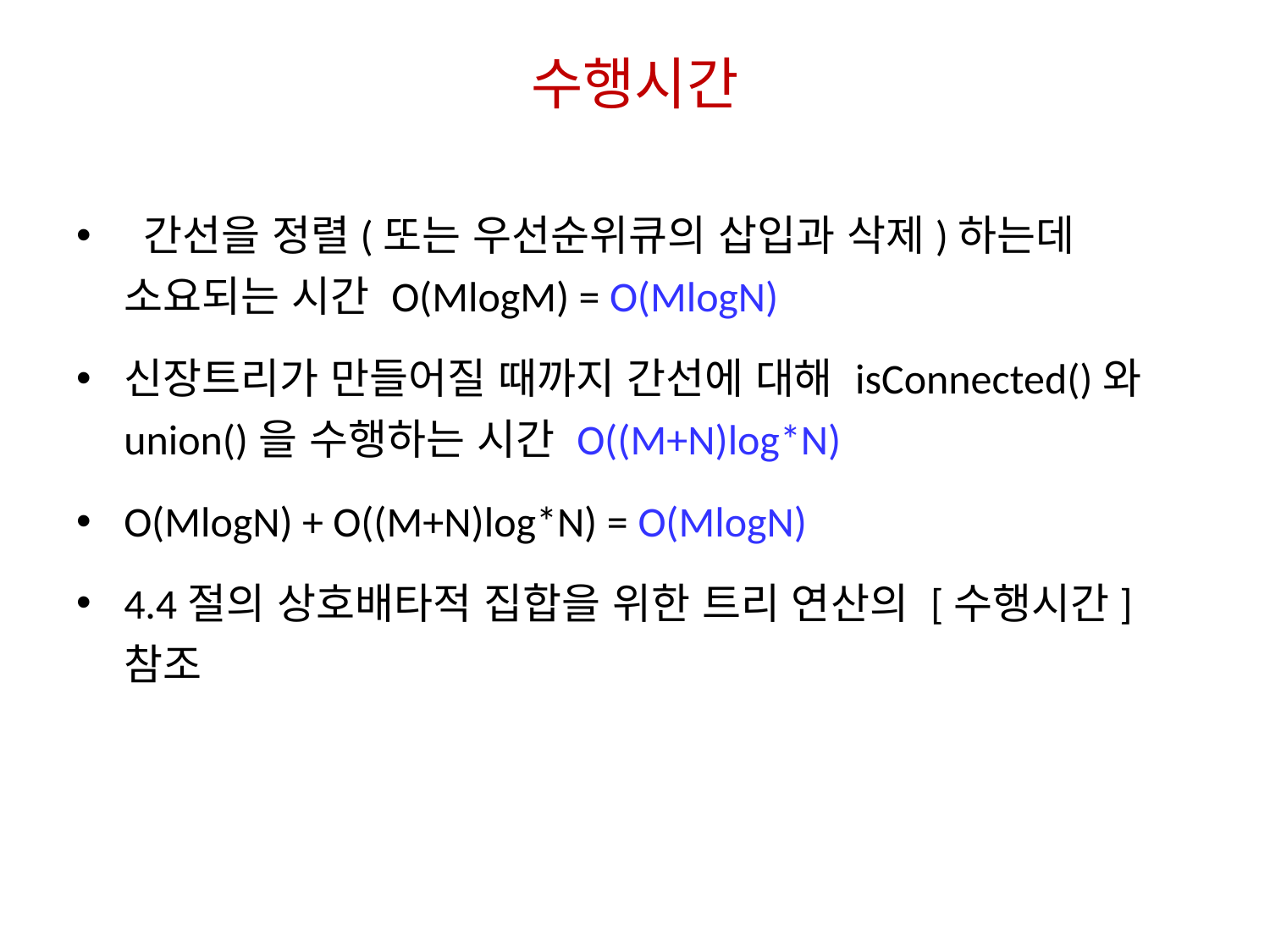

# 수행시간
 간선을 정렬(또는 우선순위큐의 삽입과 삭제)하는데 소요되는 시간 O(MlogM) = O(MlogN)
신장트리가 만들어질 때까지 간선에 대해 isConnected()와 union()을 수행하는 시간 O((M+N)log*N)
O(MlogN) + O((M+N)log*N) = O(MlogN)
4.4절의 상호배타적 집합을 위한 트리 연산의 [수행시간] 참조